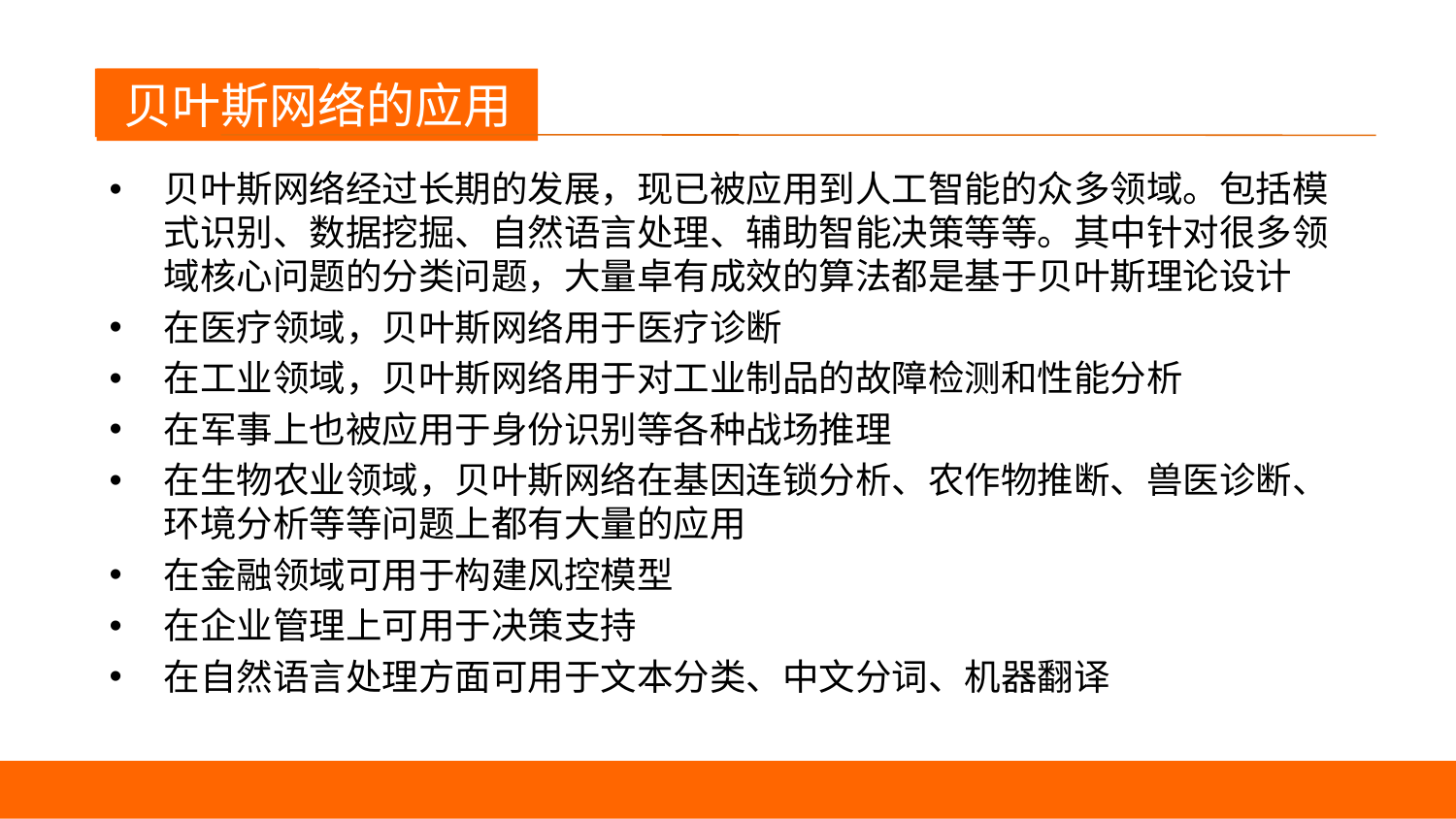

贝叶斯网络的应用
贝叶斯网络经过长期的发展，现已被应用到人工智能的众多领域。包括模式识别、数据挖掘、自然语言处理、辅助智能决策等等。其中针对很多领域核心问题的分类问题，大量卓有成效的算法都是基于贝叶斯理论设计
在医疗领域，贝叶斯网络用于医疗诊断
在工业领域，贝叶斯网络用于对工业制品的故障检测和性能分析
在军事上也被应用于身份识别等各种战场推理
在生物农业领域，贝叶斯网络在基因连锁分析、农作物推断、兽医诊断、环境分析等等问题上都有大量的应用
在金融领域可用于构建风控模型
在企业管理上可用于决策支持
在自然语言处理方面可用于文本分类、中文分词、机器翻译